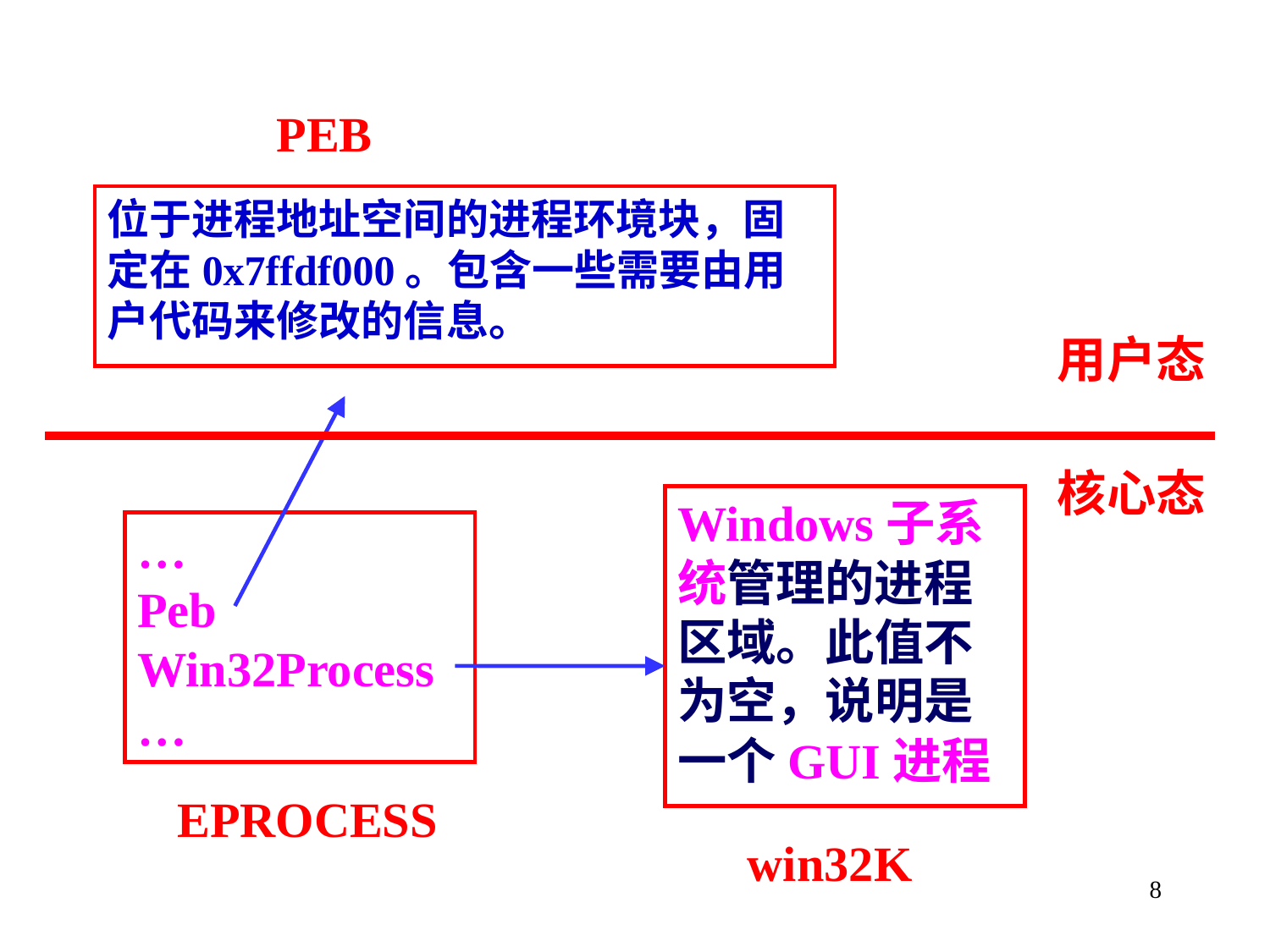

PEB
位于进程地址空间的进程环境块，固定在0x7ffdf000。包含一些需要由用户代码来修改的信息。
用户态

核心态
Windows子系统管理的进程区域。此值不为空，说明是一个GUI进程
…
Peb
Win32Process
…

EPROCESS
win32K
8